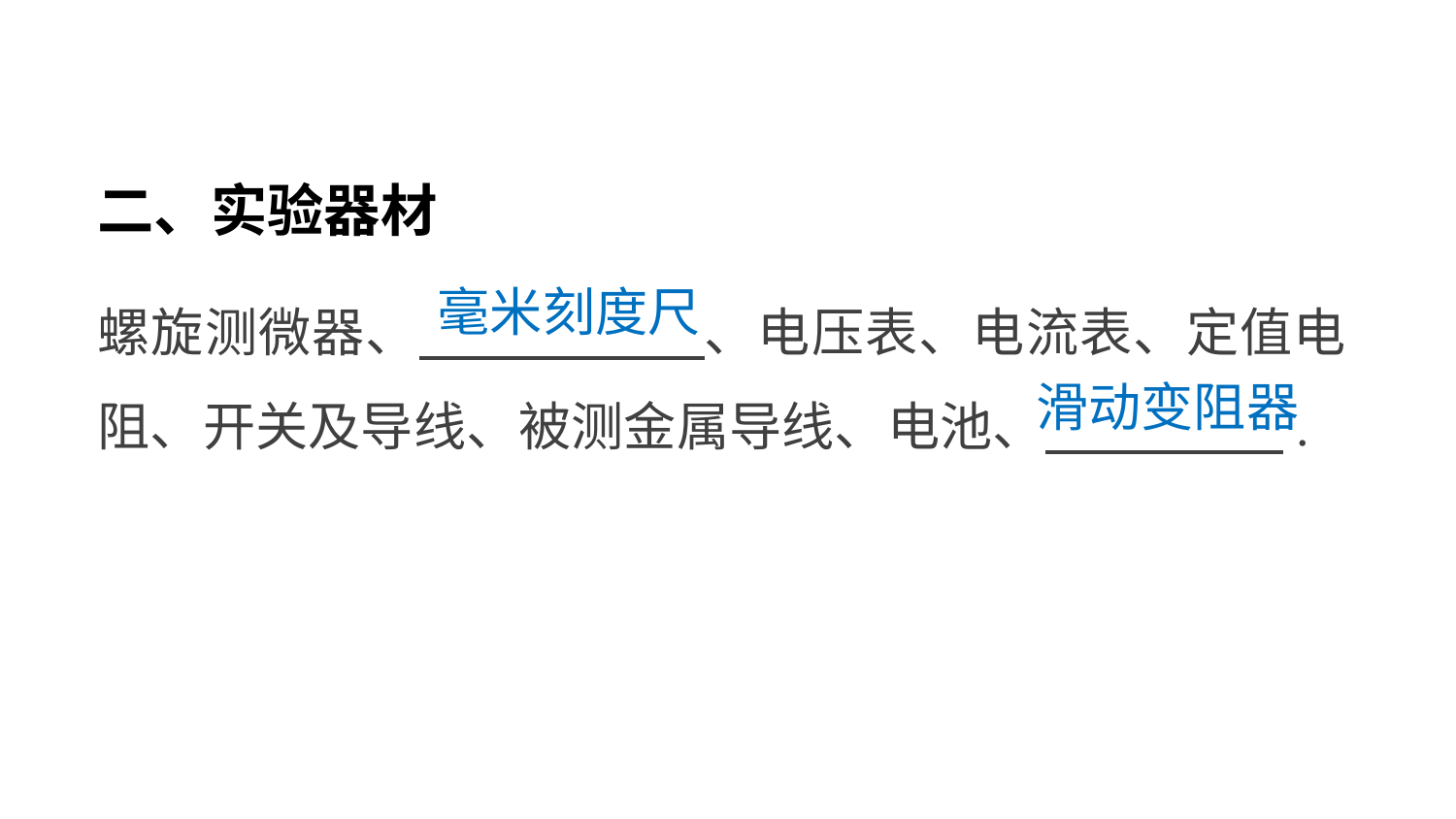

二、实验器材
螺旋测微器、                      、电压表、电流表、定值电阻、开关及导线、被测金属导线、电池、                    .
毫米刻度尺
滑动变阻器